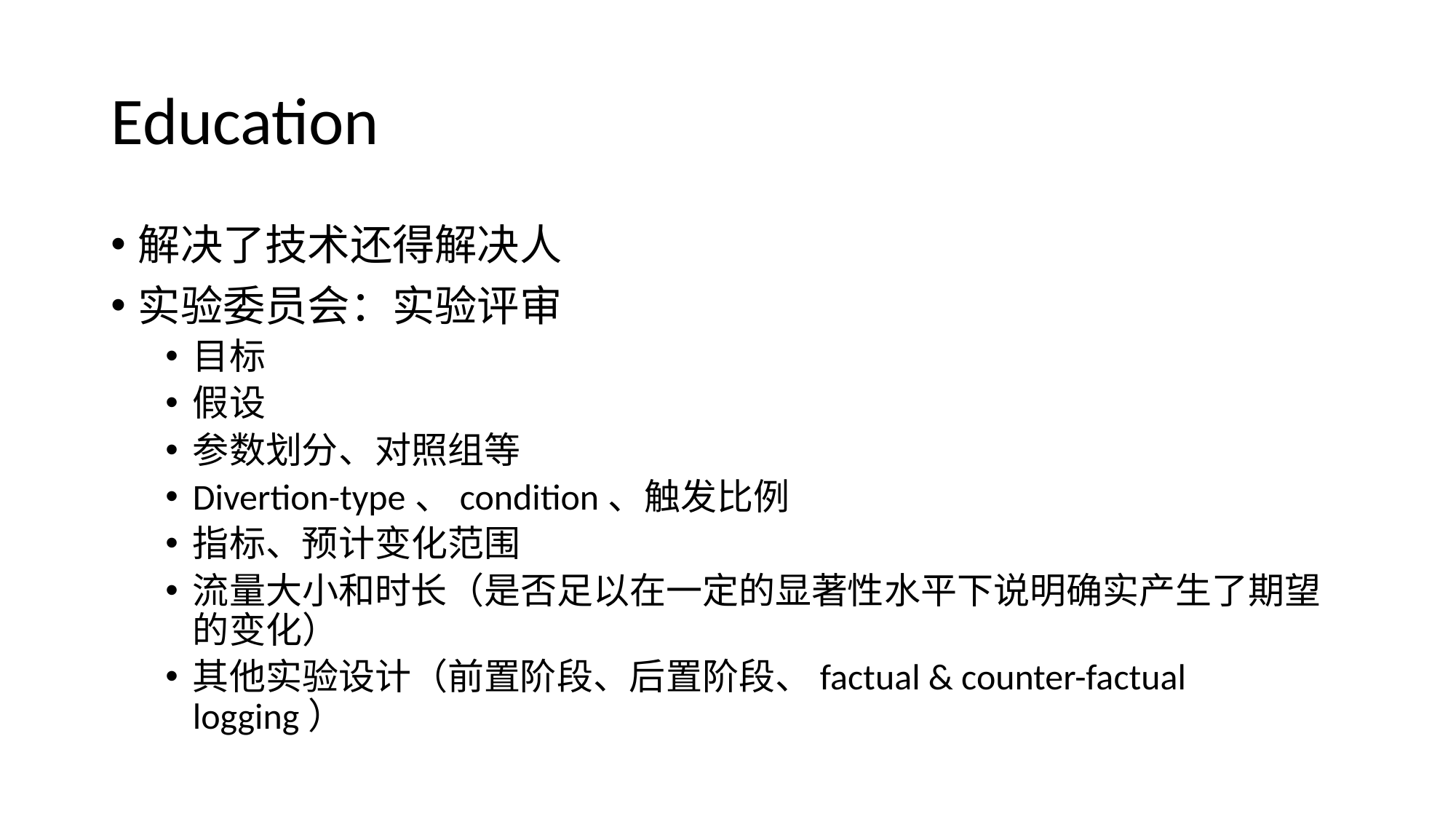

# Education
解决了技术还得解决人
实验委员会：实验评审
目标
假设
参数划分、对照组等
Divertion-type、condition、触发比例
指标、预计变化范围
流量大小和时长（是否足以在一定的显著性水平下说明确实产生了期望的变化）
其他实验设计（前置阶段、后置阶段、factual & counter-factual logging）